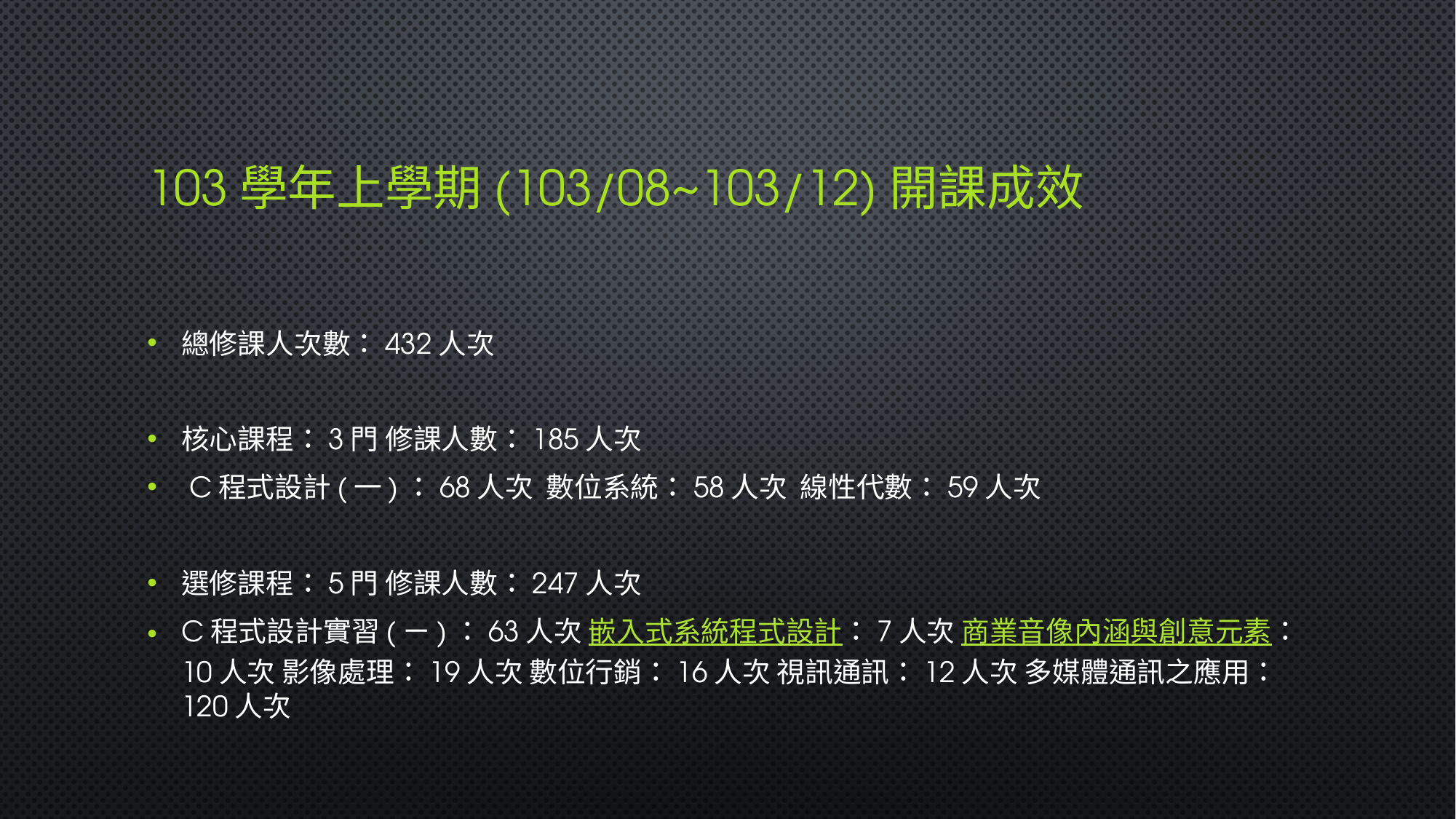

# 103學年上學期(103/08~103/12)開課成效
總修課人次數：432人次

核心課程：3門 修課人數：185人次
 C程式設計(一)：68人次  數位系統：58人次  線性代數：59人次

選修課程：5門 修課人數：247人次
C程式設計實習(ㄧ)：63人次 嵌入式系統程式設計：7人次 商業音像內涵與創意元素：10人次 影像處理：19人次 數位行銷：16人次 視訊通訊：12人次 多媒體通訊之應用：120人次